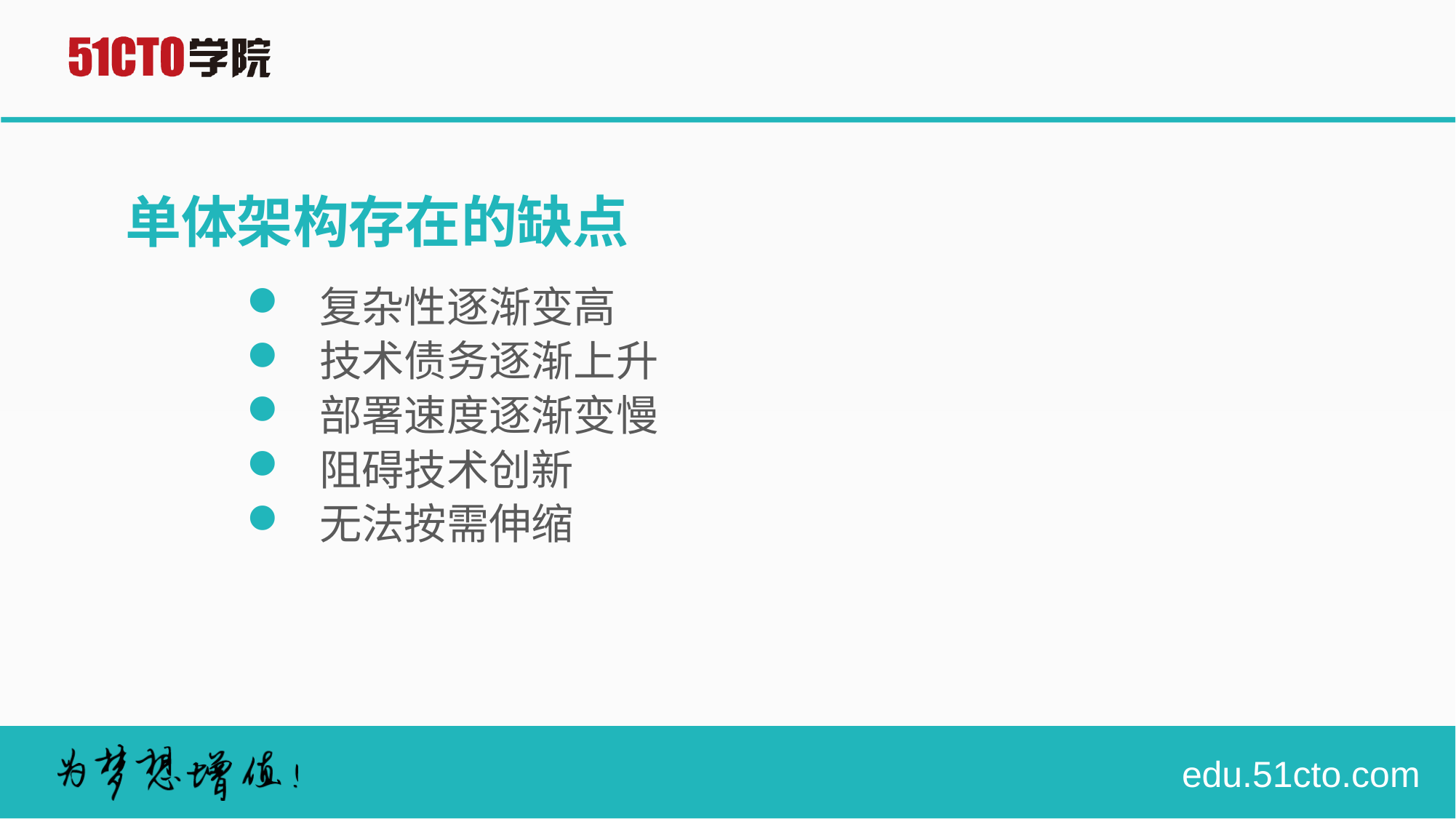

# 单体架构存在的缺点
复杂性逐渐变高
技术债务逐渐上升
部署速度逐渐变慢
阻碍技术创新
无法按需伸缩